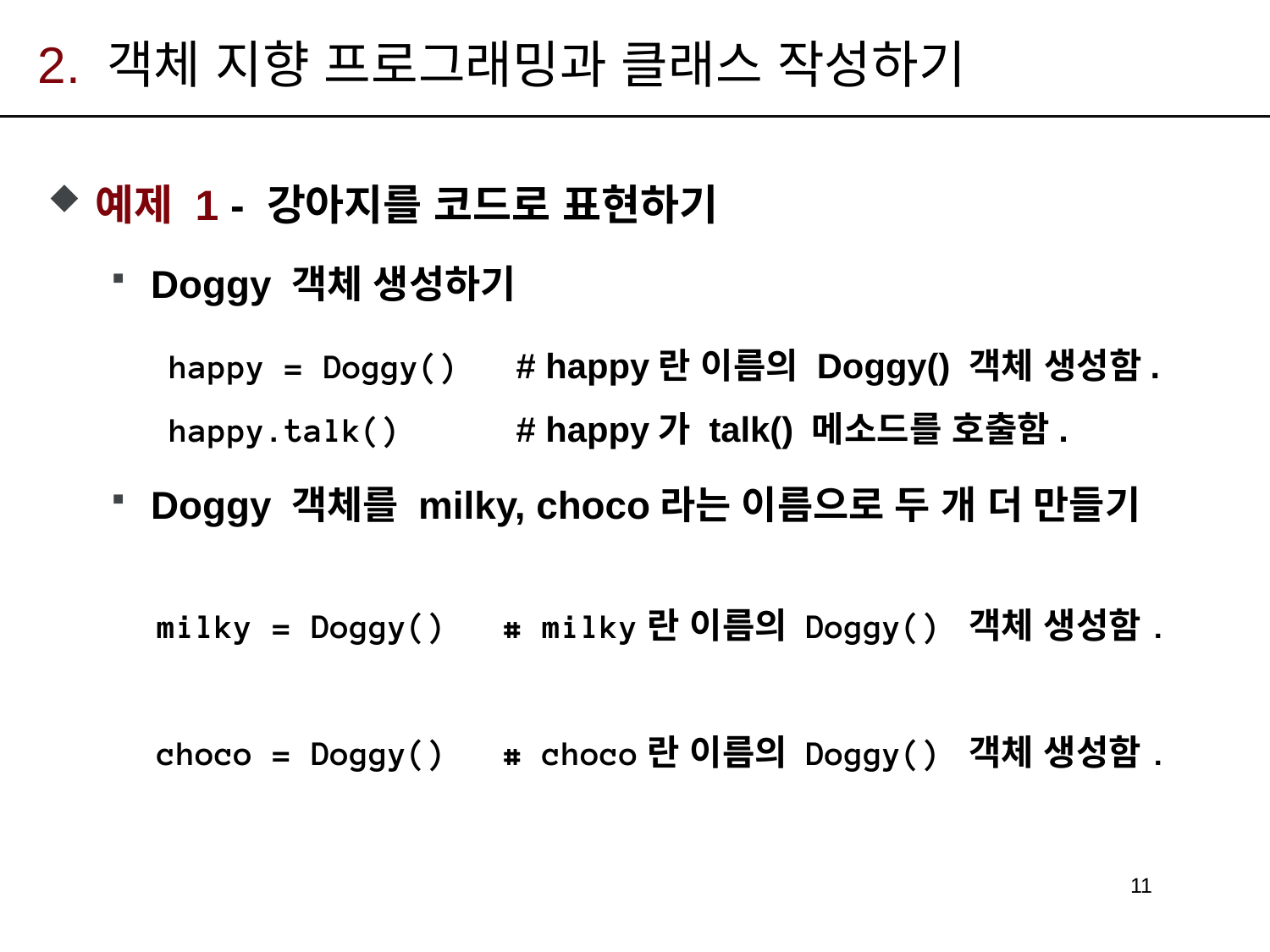

# 2. 객체 지향 프로그래밍과 클래스 작성하기
예제 1 - 강아지를 코드로 표현하기
Doggy 객체 생성하기

Doggy 객체를 milky, choco라는 이름으로 두 개 더 만들기
happy = Doggy()   # happy란 이름의 Doggy() 객체 생성함.
happy.talk()      # happy가 talk() 메소드를 호출함.
milky = Doggy()   # milky란 이름의 Doggy() 객체 생성함.
choco = Doggy()   # choco란 이름의 Doggy() 객체 생성함.
11